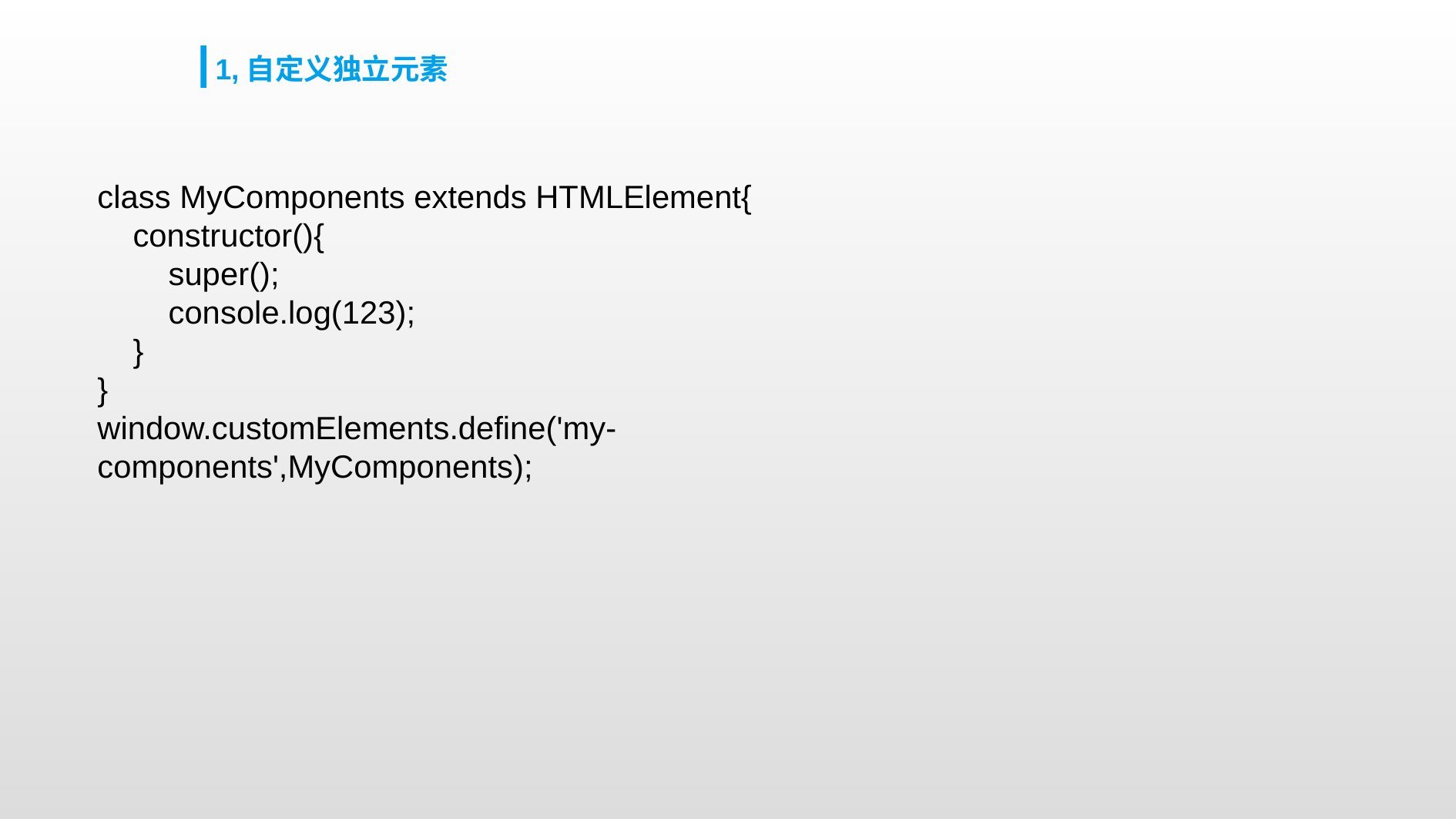

1,自定义独立元素
class MyComponents extends HTMLElement{
    constructor(){
        super();
        console.log(123);
    }
}
window.customElements.define('my-components',MyComponents);